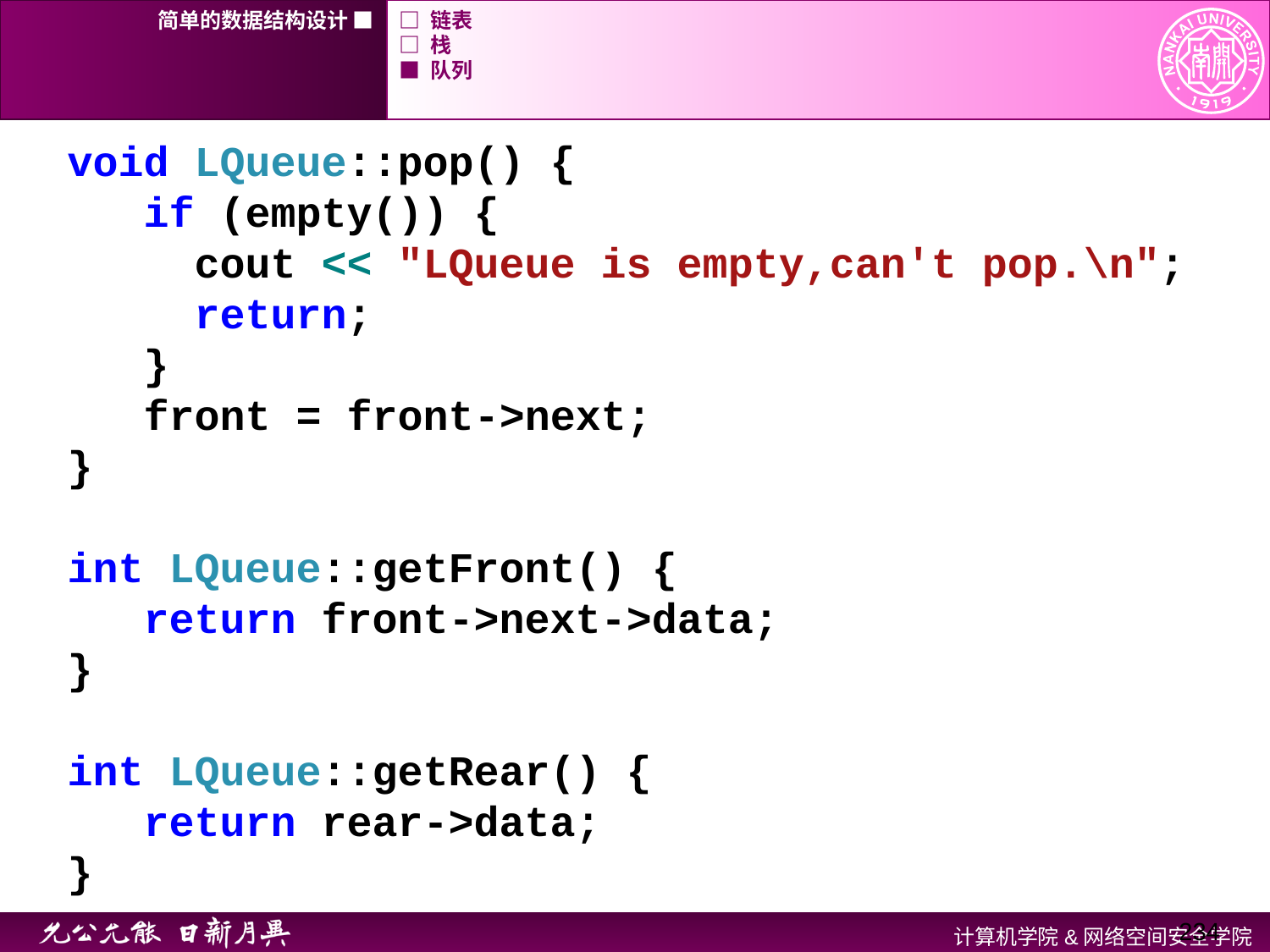

简单的数据结构设计 ■
□ 链表
□ 栈
■ 队列

void LQueue::pop() {
   if (empty()) {
     cout << "LQueue is empty,can't pop.\n";
     return;
   }
   front = front->next;
}

int LQueue::getFront() {
   return front->next->data;
}

int LQueue::getRear() {
   return rear->data;
}
234